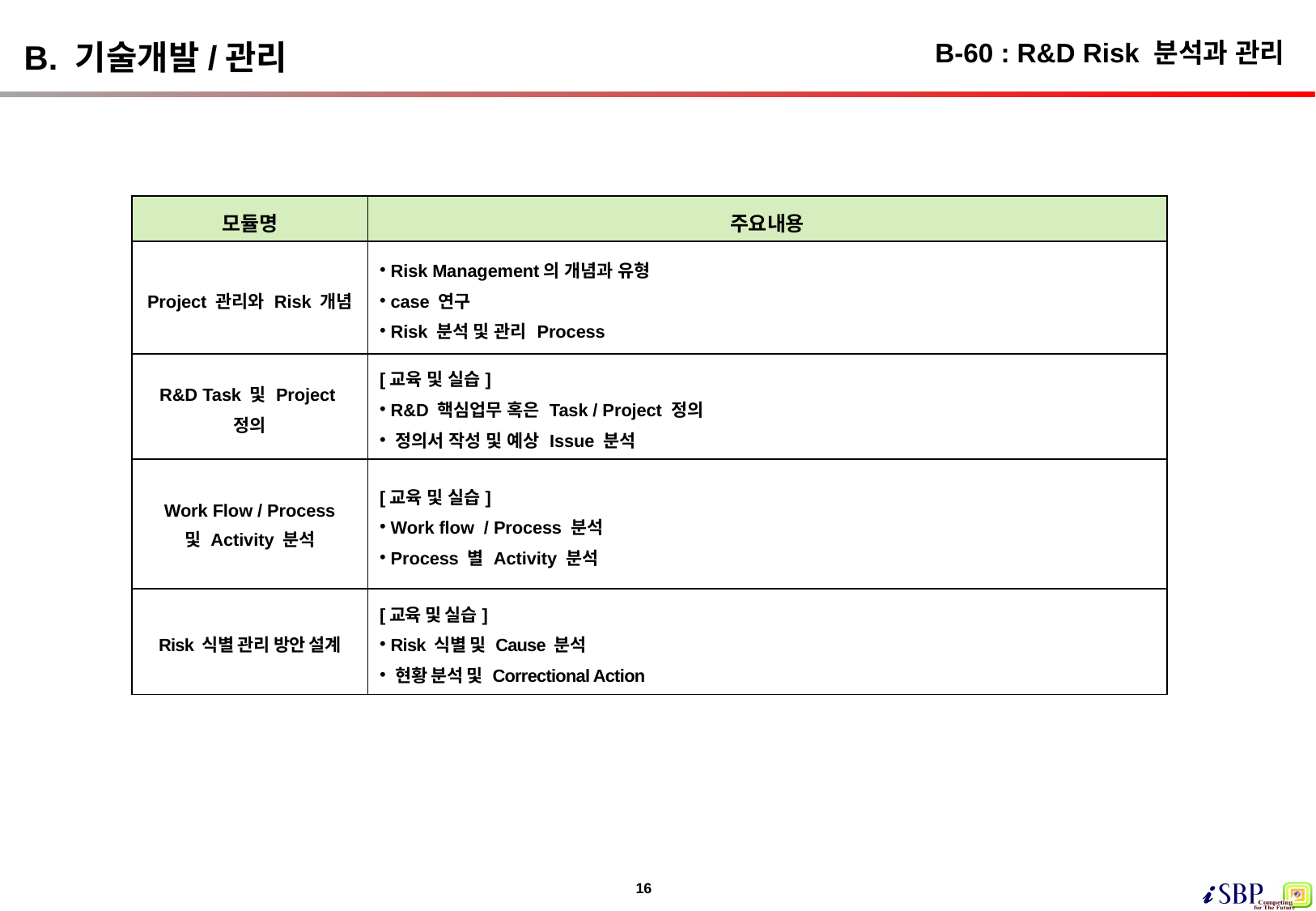

# B-60 : R&D Risk 분석과 관리
B. 기술개발/관리
| 모듈명 | 주요내용 |
| --- | --- |
| Project 관리와 Risk 개념 | Risk Management의 개념과 유형 case 연구 Risk 분석 및 관리 Process |
| R&D Task 및 Project 정의 | [교육 및 실습] R&D 핵심업무 혹은 Task / Project 정의 정의서 작성 및 예상 Issue 분석 |
| Work Flow / Process 및 Activity 분석 | [교육 및 실습] Work flow / Process 분석 Process 별 Activity 분석 |
| Risk 식별 관리 방안 설계 | [교육 및 실습] Risk 식별 및 Cause 분석 현황 분석 및 Correctional Action |
16